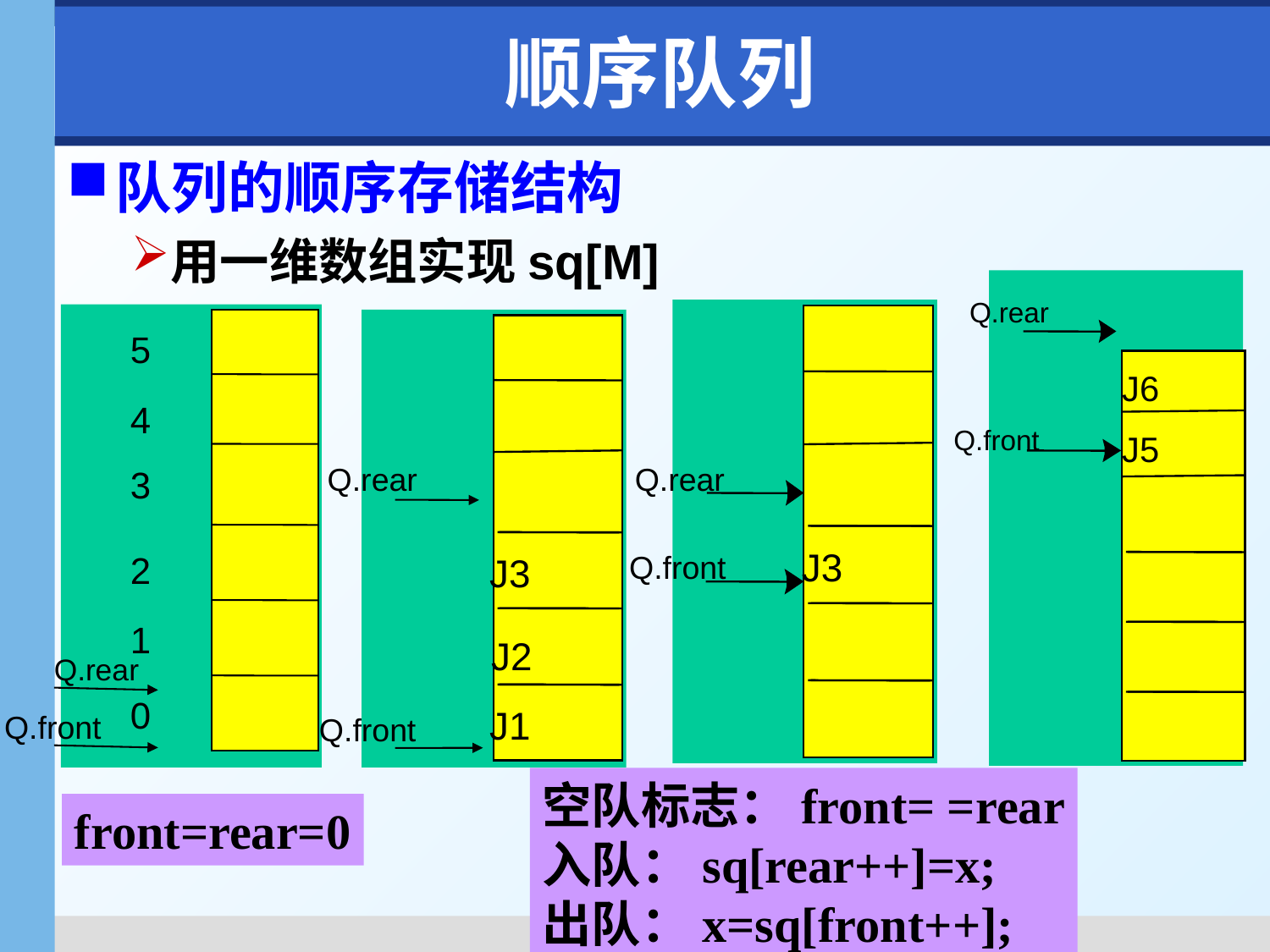

# 顺序队列
队列的顺序存储结构
用一维数组实现sq[M]

Q.rear

J6

Q.front
J5

Q.rear

J3
Q.front

5

4

3

2

1
Q.rear

0

Q.rear

J3

J2

J1
Q.front

Q.front

空队标志：front= =rear
入队：sq[rear++]=x;
出队：x=sq[front++];
front=rear=0